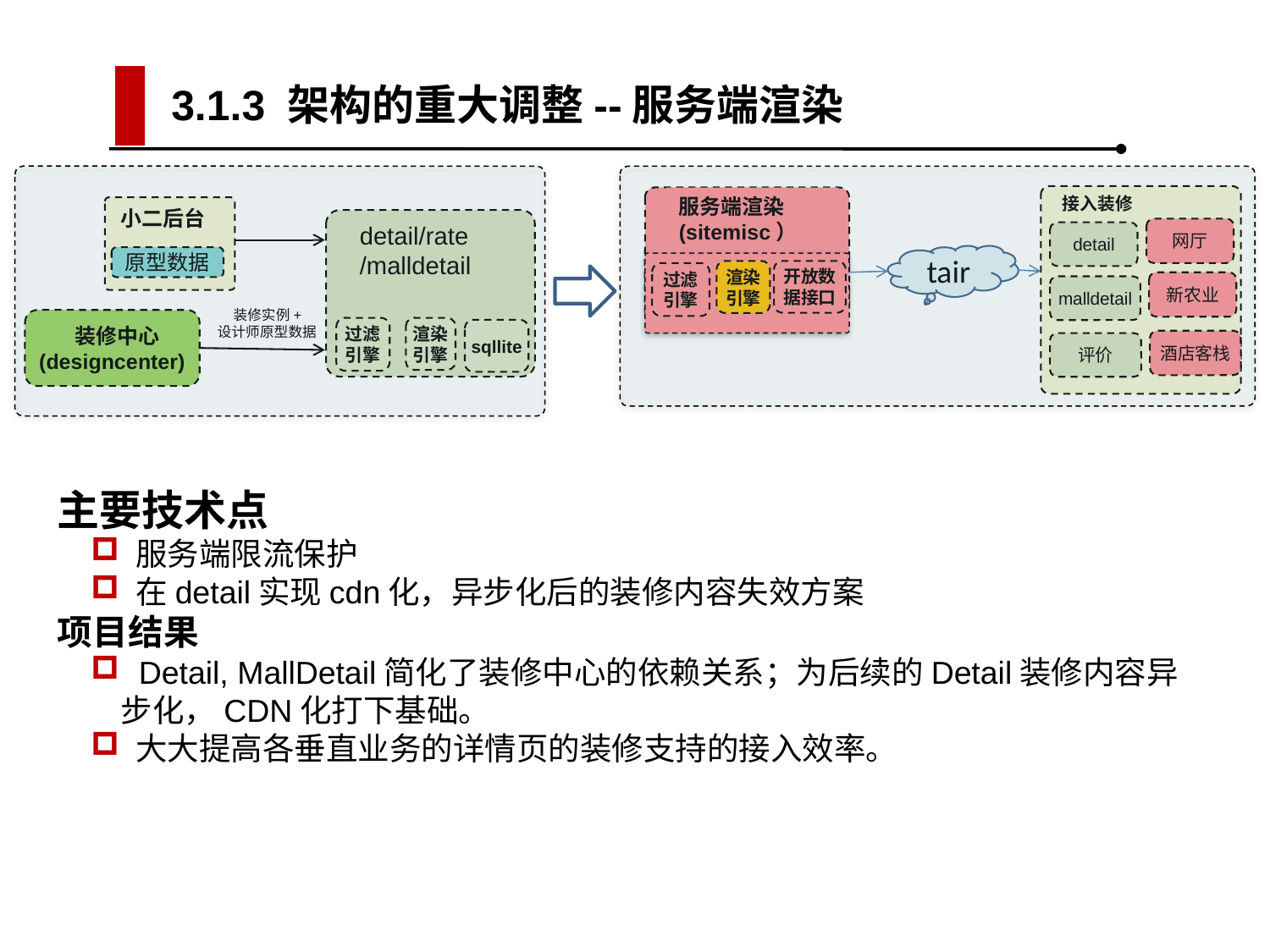

3.1.3 架构的重大调整--服务端渲染

小二后台
原型数据

detail/rate
/malldetail
过滤
引擎
渲染
引擎
    装修实例+
设计师原型数据
 装修中心
(designcenter)
sqllite

接入装修

渲染
引擎
开放数
据接口
过滤
引擎
服务端渲染
(sitemisc）
网厅
detail
tair
新农业
malldetail
酒店客栈
评价

主要技术点
 服务端限流保护
 在detail实现cdn化，异步化后的装修内容失效方案
项目结果
  Detail, MallDetail简化了装修中心的依赖关系；为后续的Detail装修内容异步化，CDN化打下基础。
 大大提高各垂直业务的详情页的装修支持的接入效率。